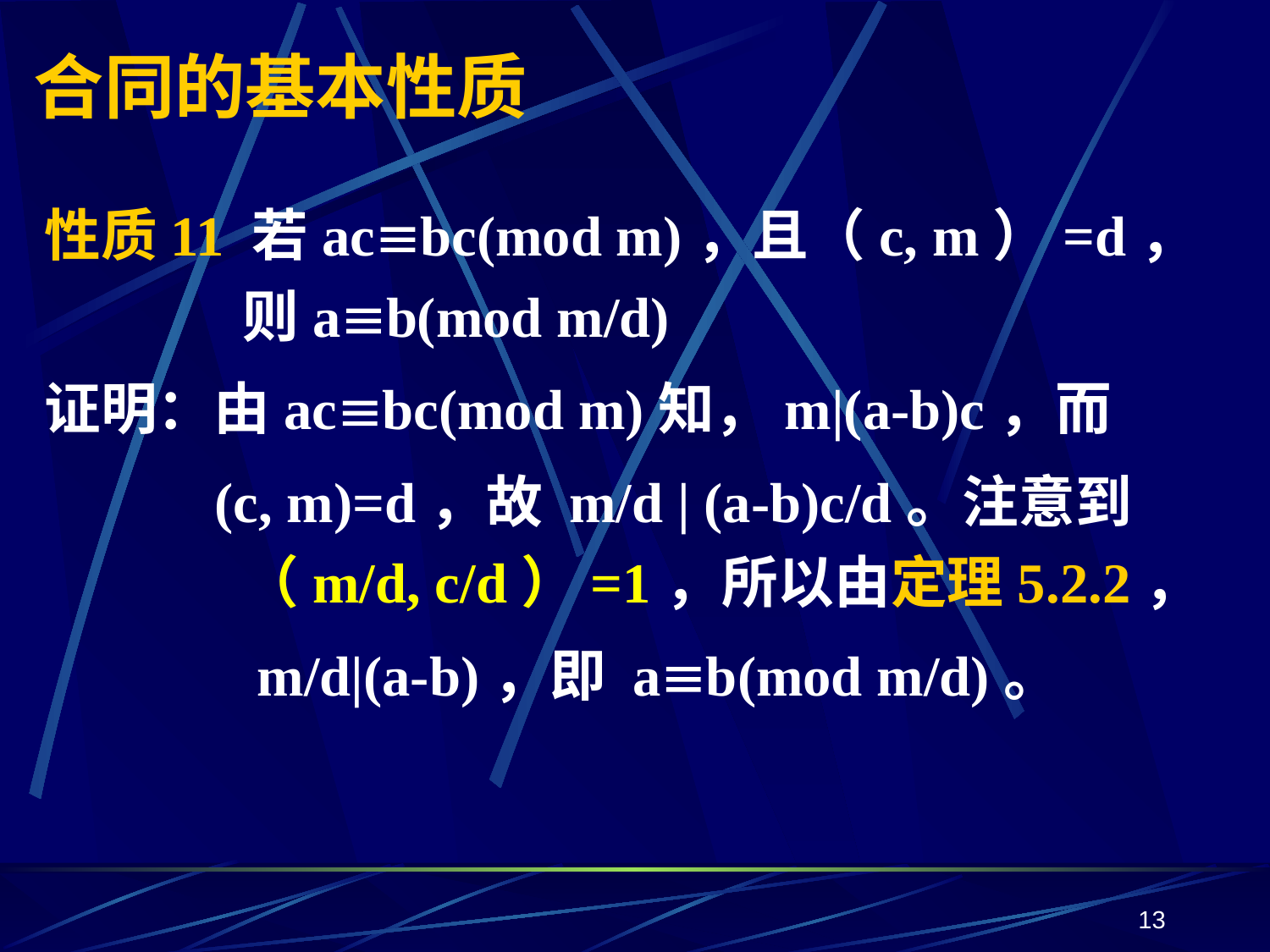

# 合同的基本性质
性质11 若ac≡bc(mod m)，且（c, m）=d，   则a≡b(mod m/d)
证明：由ac≡bc(mod m)知，m|(a-b)c，而
            (c, m)=d，故 m/d | (a-b)c/d。注意到（m/d, c/d）=1，所以由定理5.2.2，
               m/d|(a-b)，即 a≡b(mod m/d)。

13